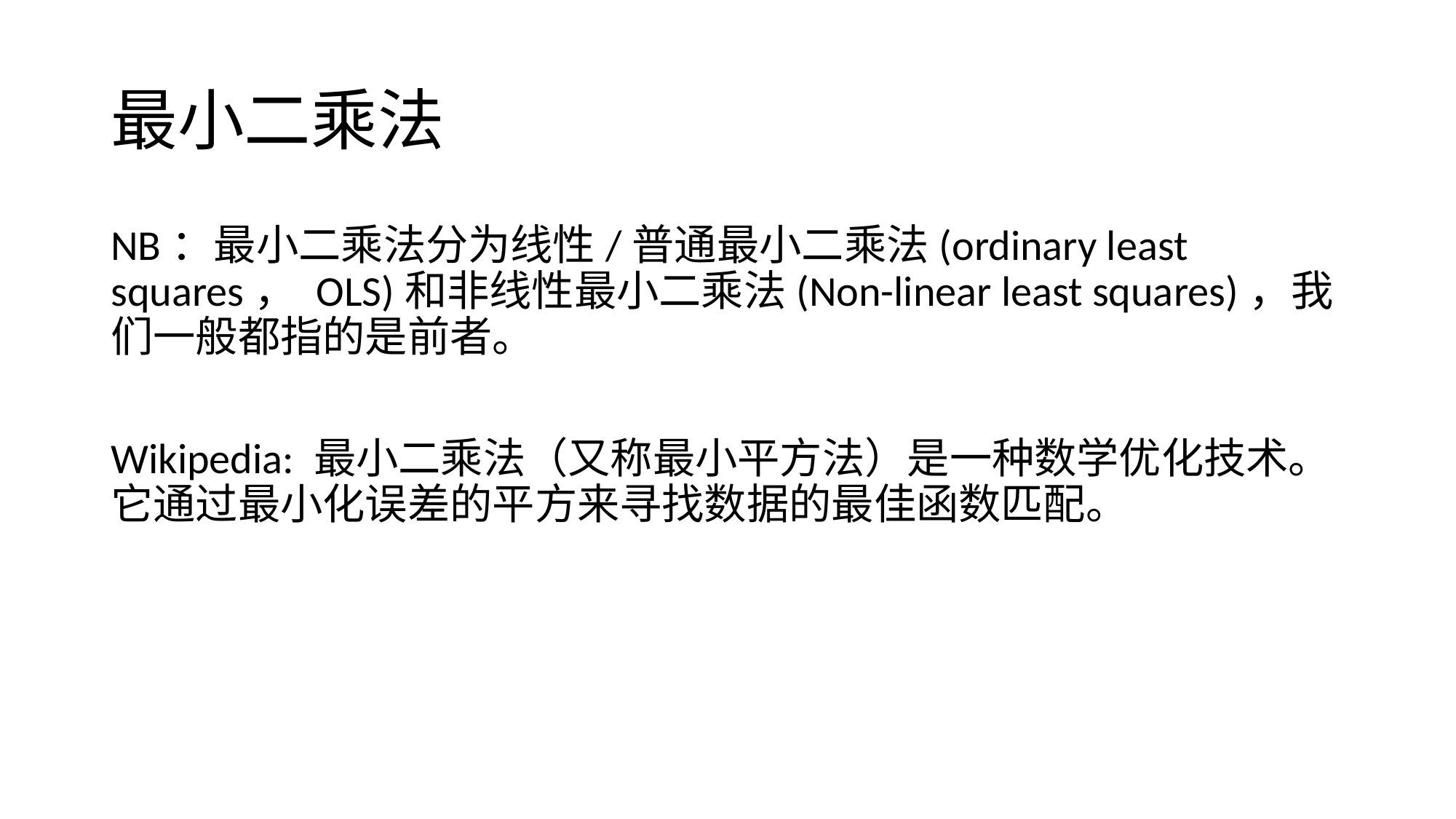

# 最小二乘法
NB：最小二乘法分为线性/普通最小二乘法(ordinary least squares， OLS)和非线性最小二乘法(Non-linear least squares)，我们一般都指的是前者。

Wikipedia: 最小二乘法（又称最小平方法）是一种数学优化技术。它通过最小化误差的平方来寻找数据的最佳函数匹配。